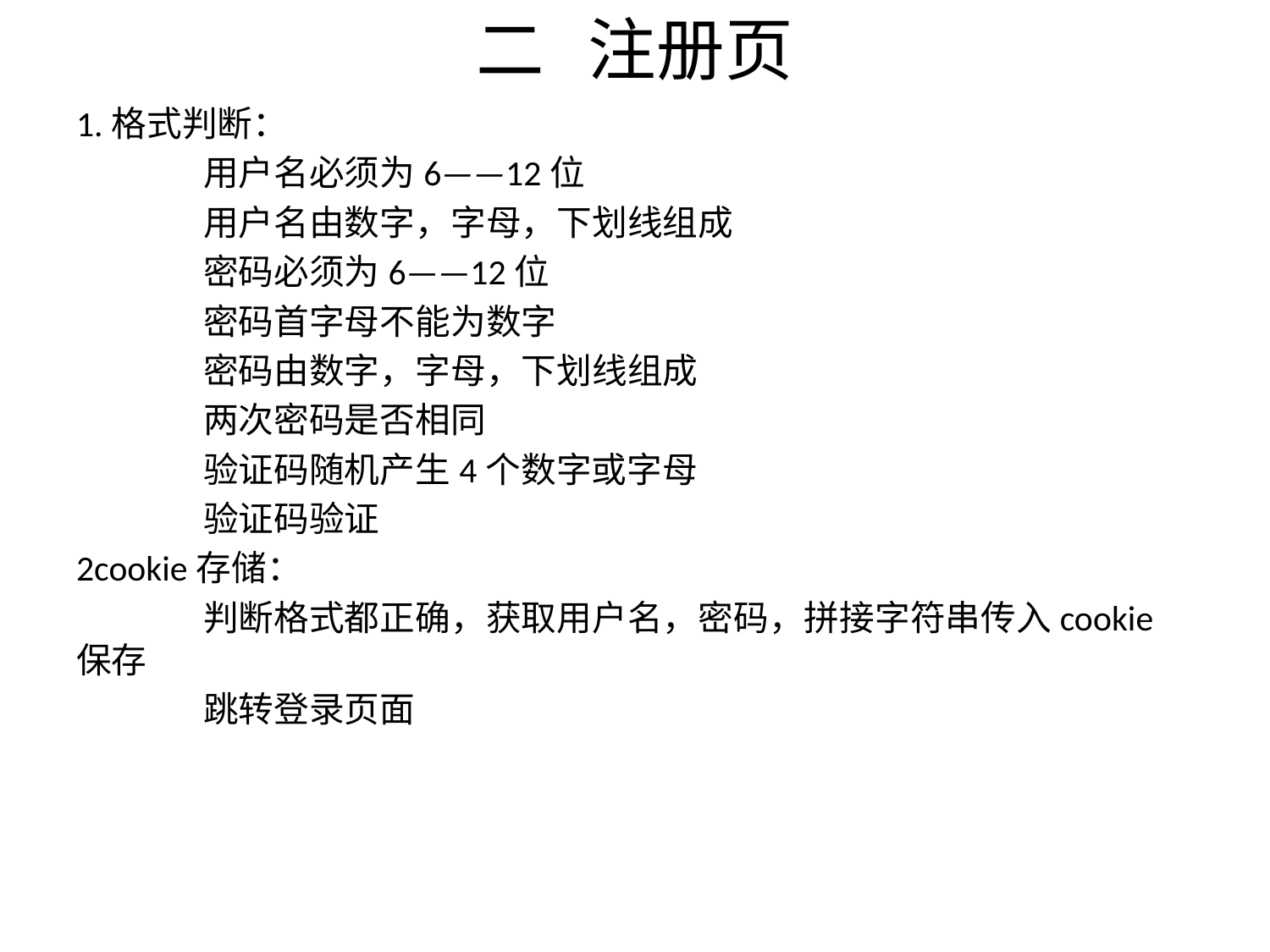

# 二	注册页
1.格式判断：
	用户名必须为6——12位
	用户名由数字，字母，下划线组成
	密码必须为6——12位
	密码首字母不能为数字
	密码由数字，字母，下划线组成
	两次密码是否相同
	验证码随机产生4个数字或字母
	验证码验证
2cookie存储：
	判断格式都正确，获取用户名，密码，拼接字符串传入cookie保存
	跳转登录页面